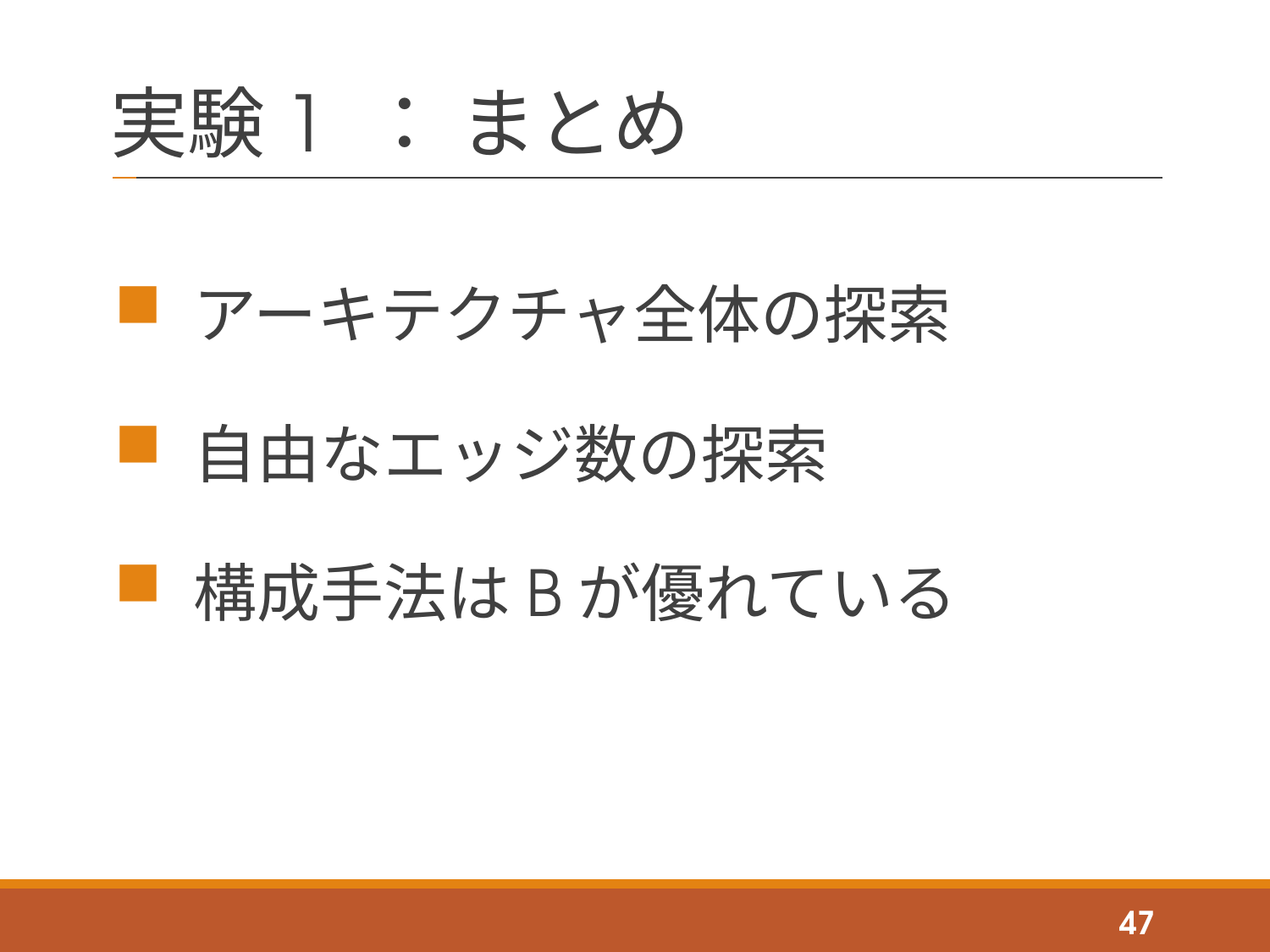

# 実験1 ： まとめ
アーキテクチャ全体の探索
自由なエッジ数の探索
構成手法はBが優れている
47